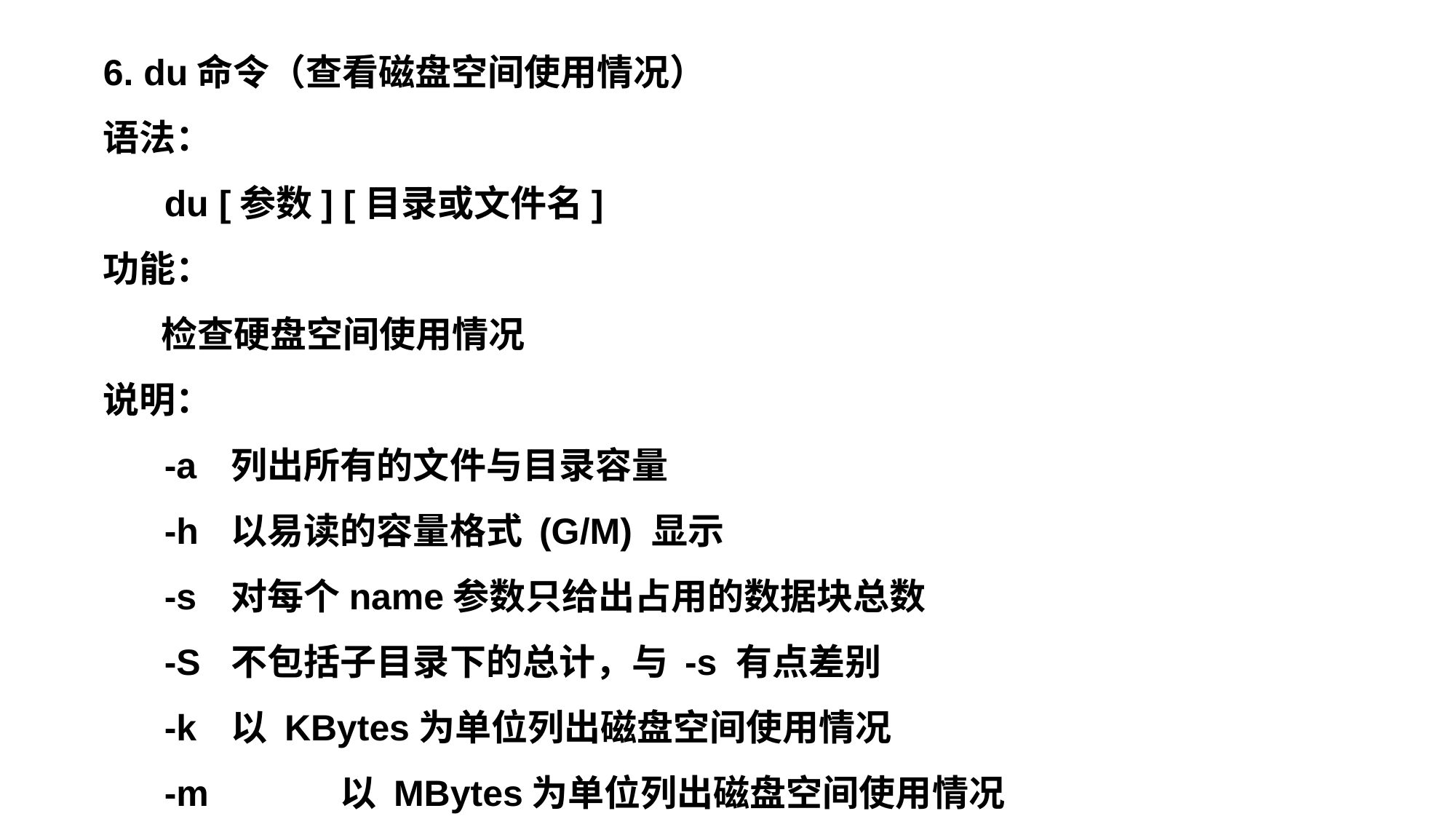

6. du命令（查看磁盘空间使用情况）
语法：
      du [参数] [目录或文件名]
功能：
      检查硬盘空间使用情况
说明：
      -a 	 列出所有的文件与目录容量
      -h 	 以易读的容量格式 (G/M) 显示
      -s 	 对每个name参数只给出占用的数据块总数
      -S 	 不包括子目录下的总计，与 -s 有点差别
      -k 	 以 KBytes为单位列出磁盘空间使用情况
      -m 	 以 MBytes为单位列出磁盘空间使用情况
24